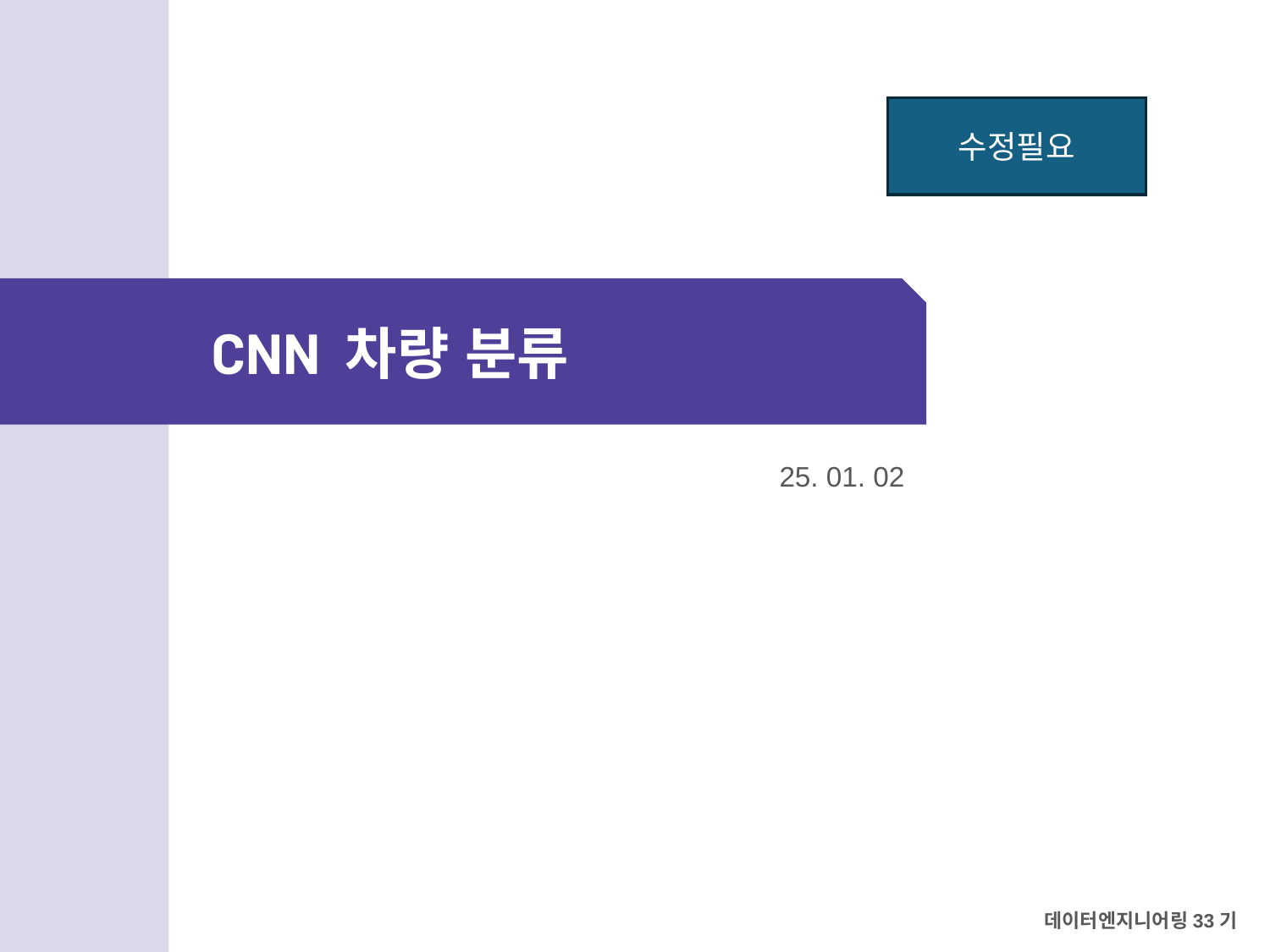

수정필요

CNN 차량 분류
25. 01. 02
데이터엔지니어링33기